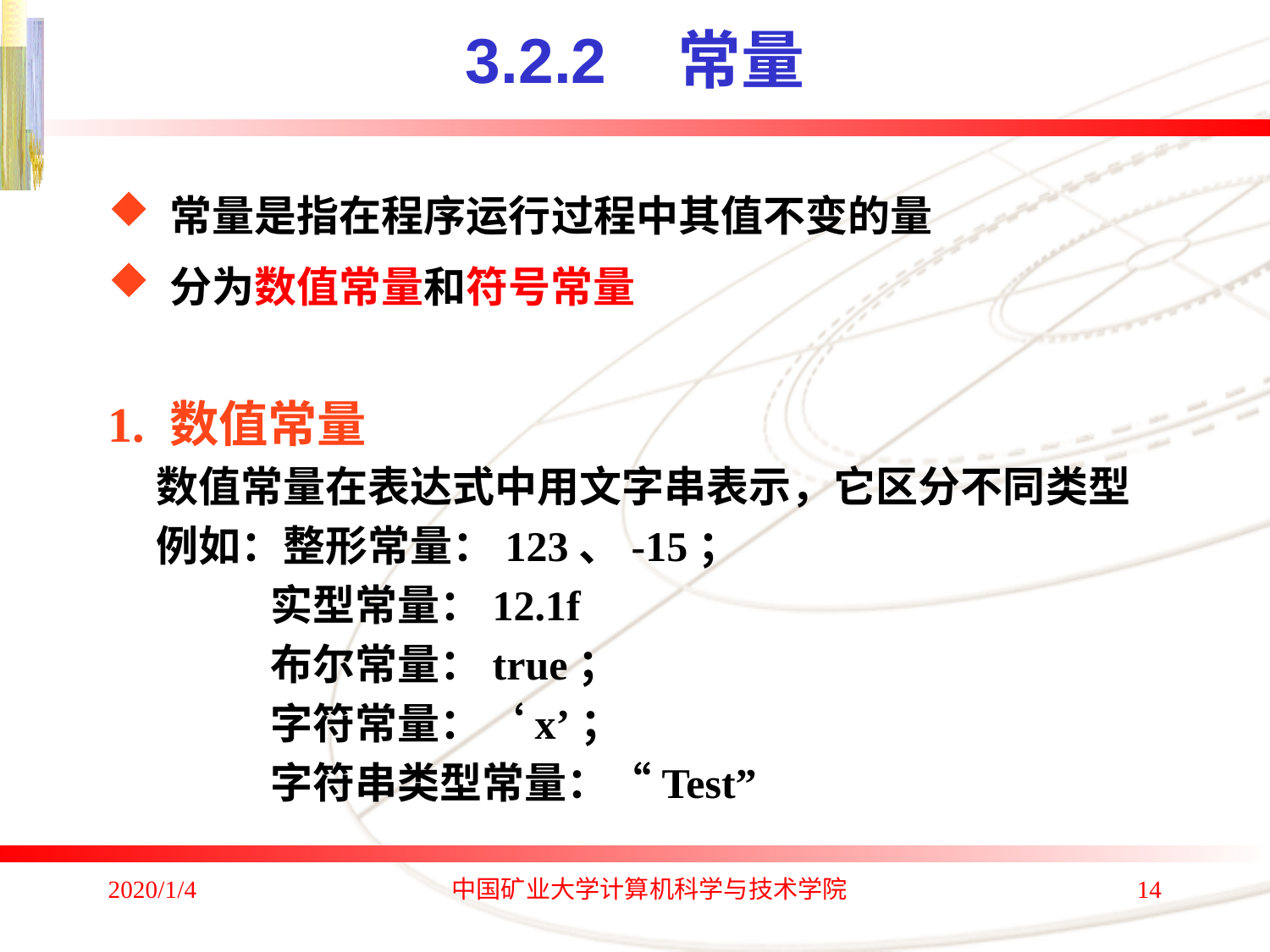

# 3.2.2   常量
 常量是指在程序运行过程中其值不变的量
 分为数值常量和符号常量

1. 数值常量
    数值常量在表达式中用文字串表示，它区分不同类型
    例如：整形常量：123、-15；
                实型常量：12.1f
                布尔常量：true；
                字符常量：‘x’；
                字符串类型常量：“Test”
2020/1/4
中国矿业大学计算机科学与技术学院
14